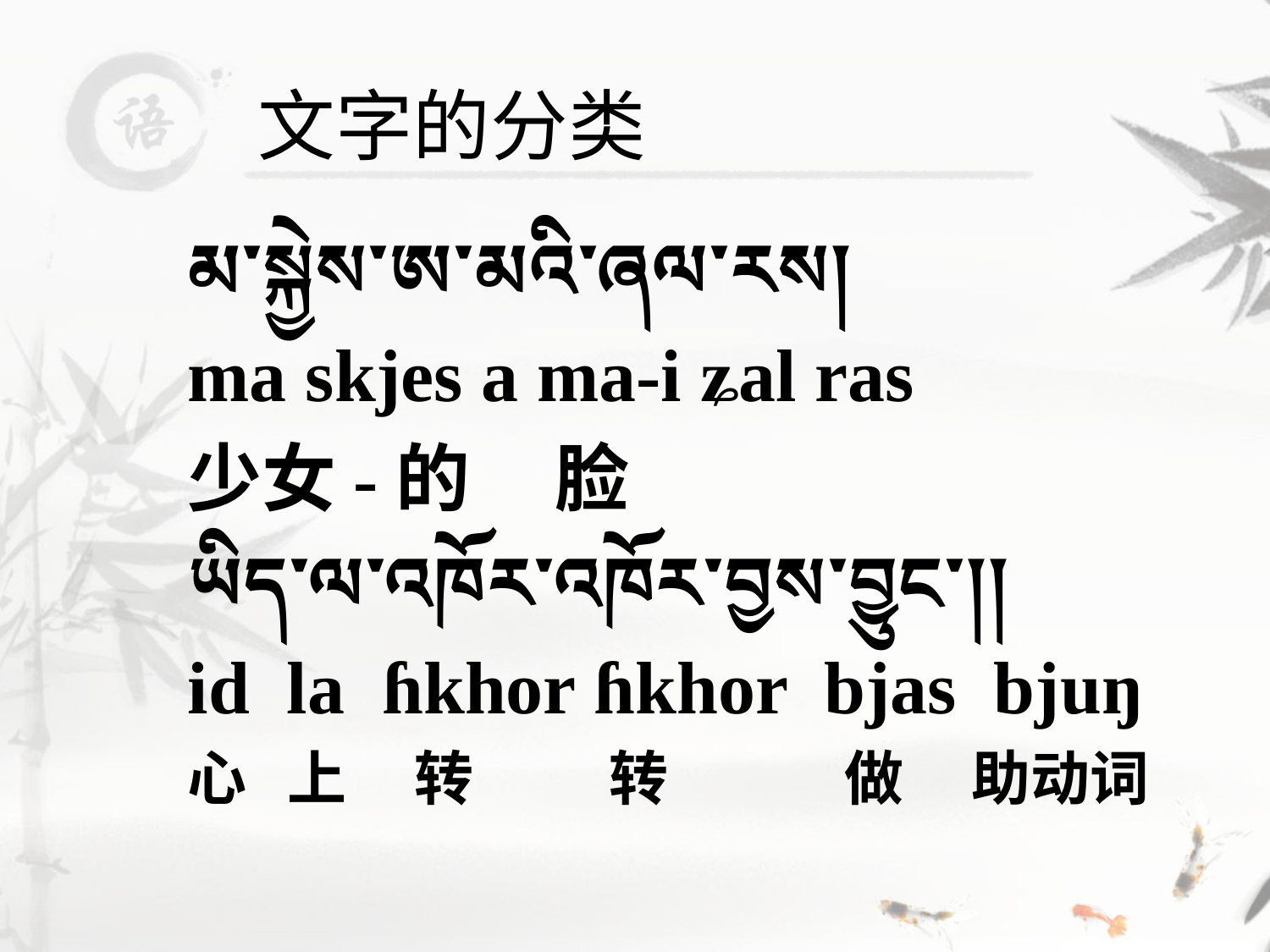

# 文字的分类
མ་སྐྱེས་ཨ་མའི་ཞལ་རས།
ma skjes a ma-i ʑal ras
少女-的     脸
ཡིད་ལ་འཁོར་འཁོར་བྱས་བྱུང་།།
id  la  ɦkhor ɦkhor  bjas  bjuŋ
心   上     转          转             做     助动词